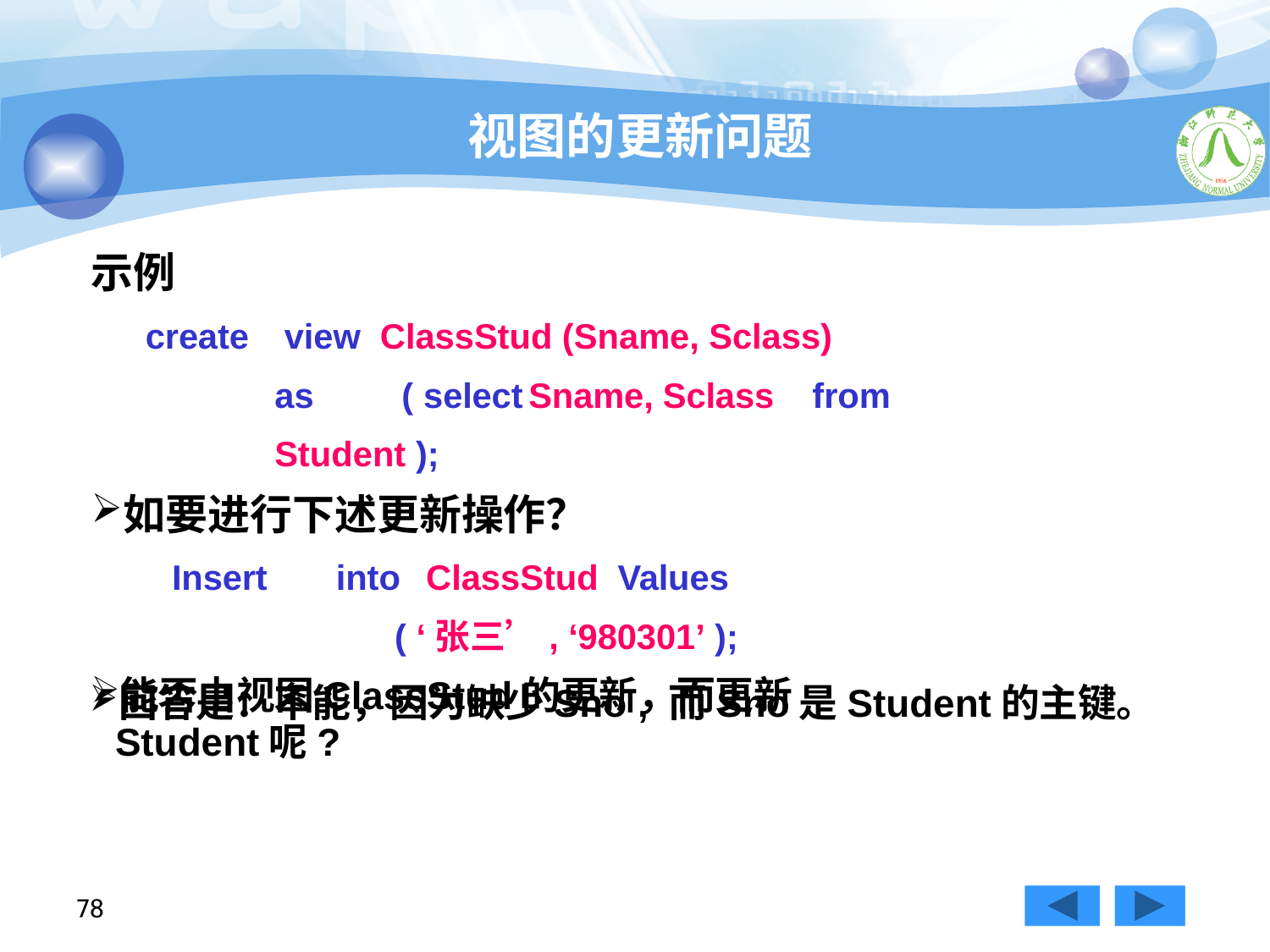

# 视图的更新问题
示例
create	 view  ClassStud (Sname, Sclass)
as	( select	Sname, Sclass    from Student );
如要进行下述更新操作？
Insert	 into 	ClassStud  Values		( ‘张三’, ‘980301’ );
能否由视图ClassStud的更新，而更新Student呢?
回答是：不能，因为缺少Sno , 而Sno是Student的主键。
78